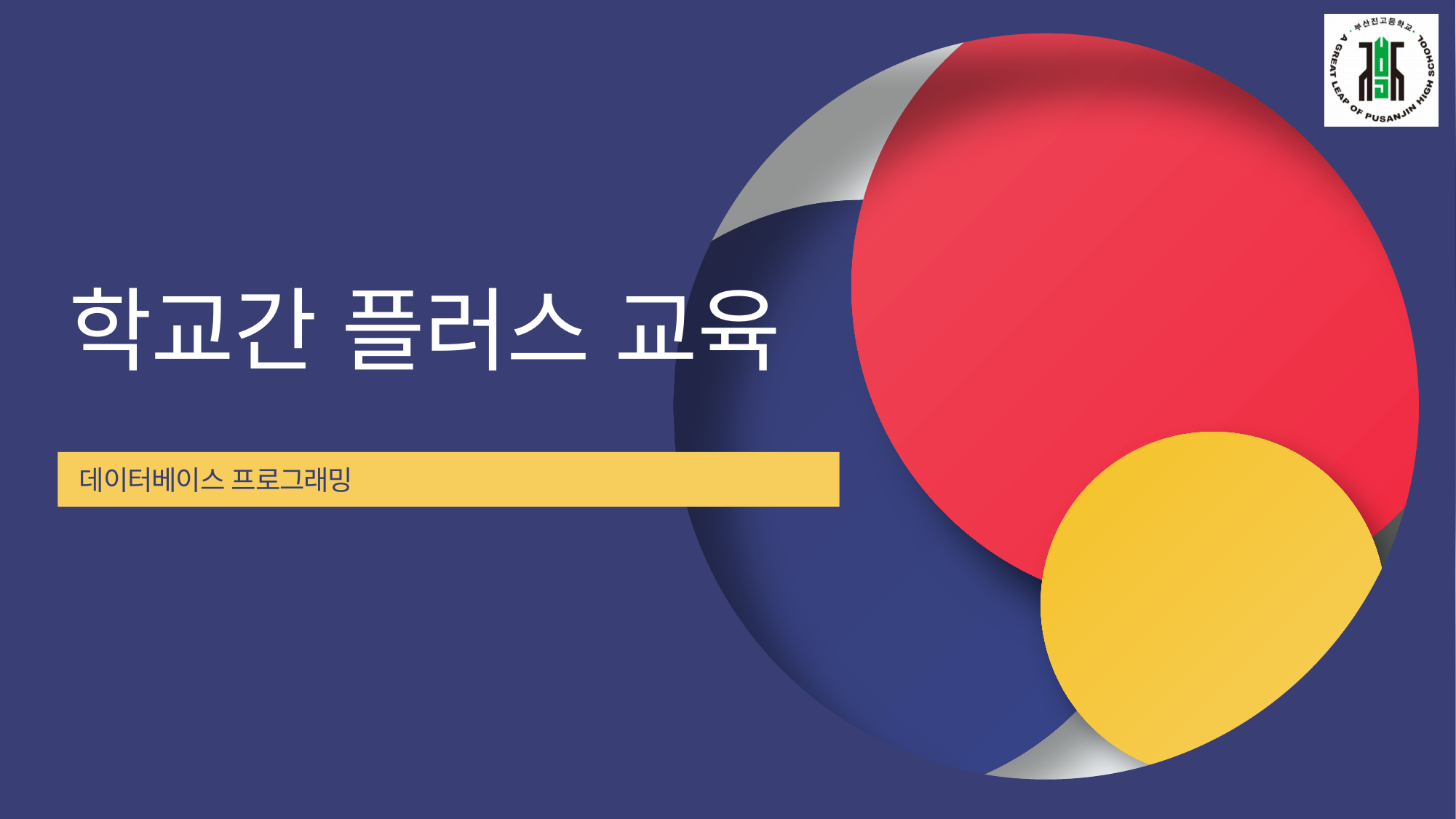

# 학교간 플러스 교육
데이터베이스 프로그래밍
부산진고  임희원
발표날짜 : 2019 11월 16일